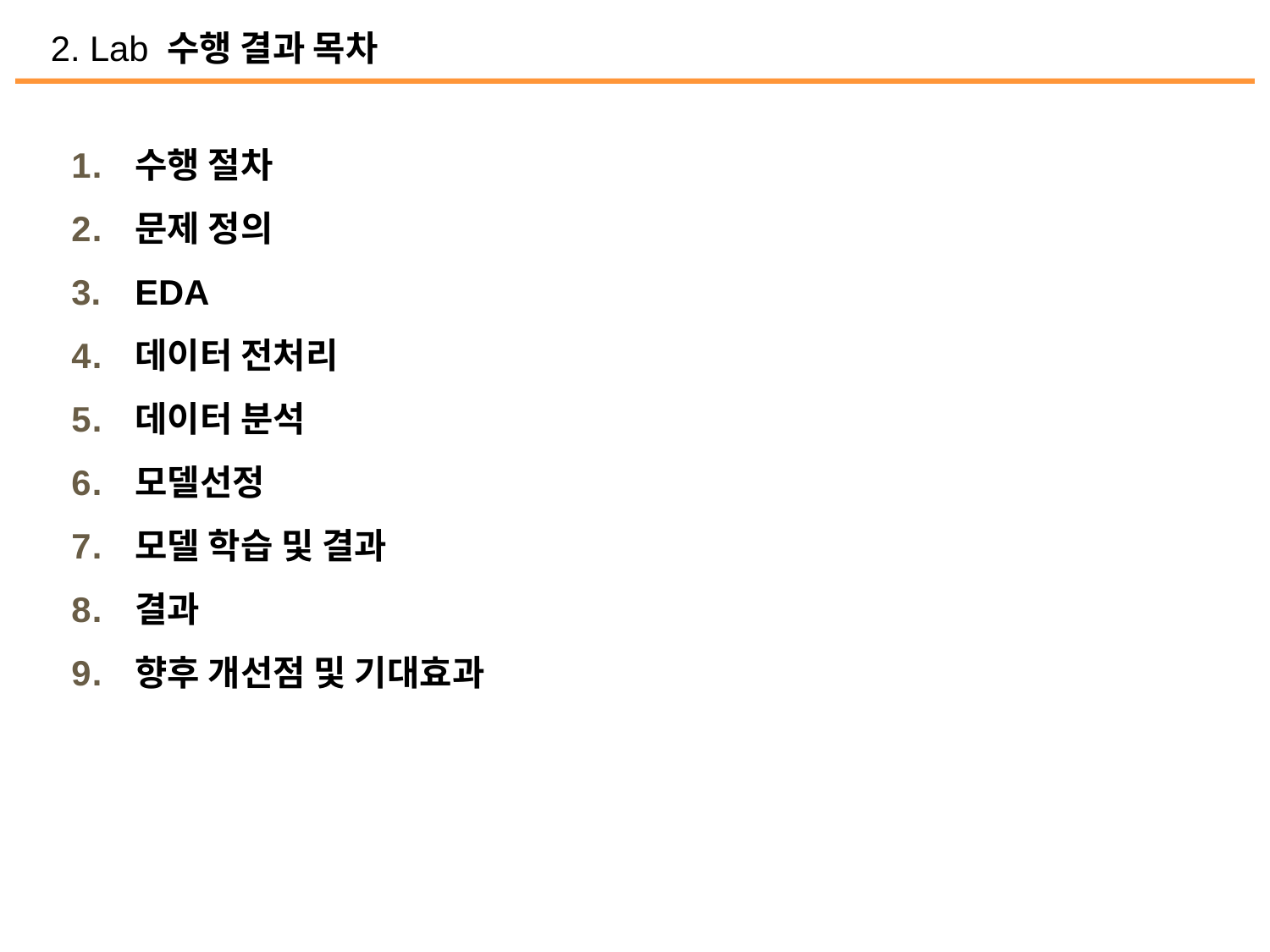

2. Lab 수행 결과 목차

수행 절차
문제 정의
EDA
데이터 전처리
데이터 분석
모델선정
모델 학습 및 결과
결과
향후 개선점 및 기대효과